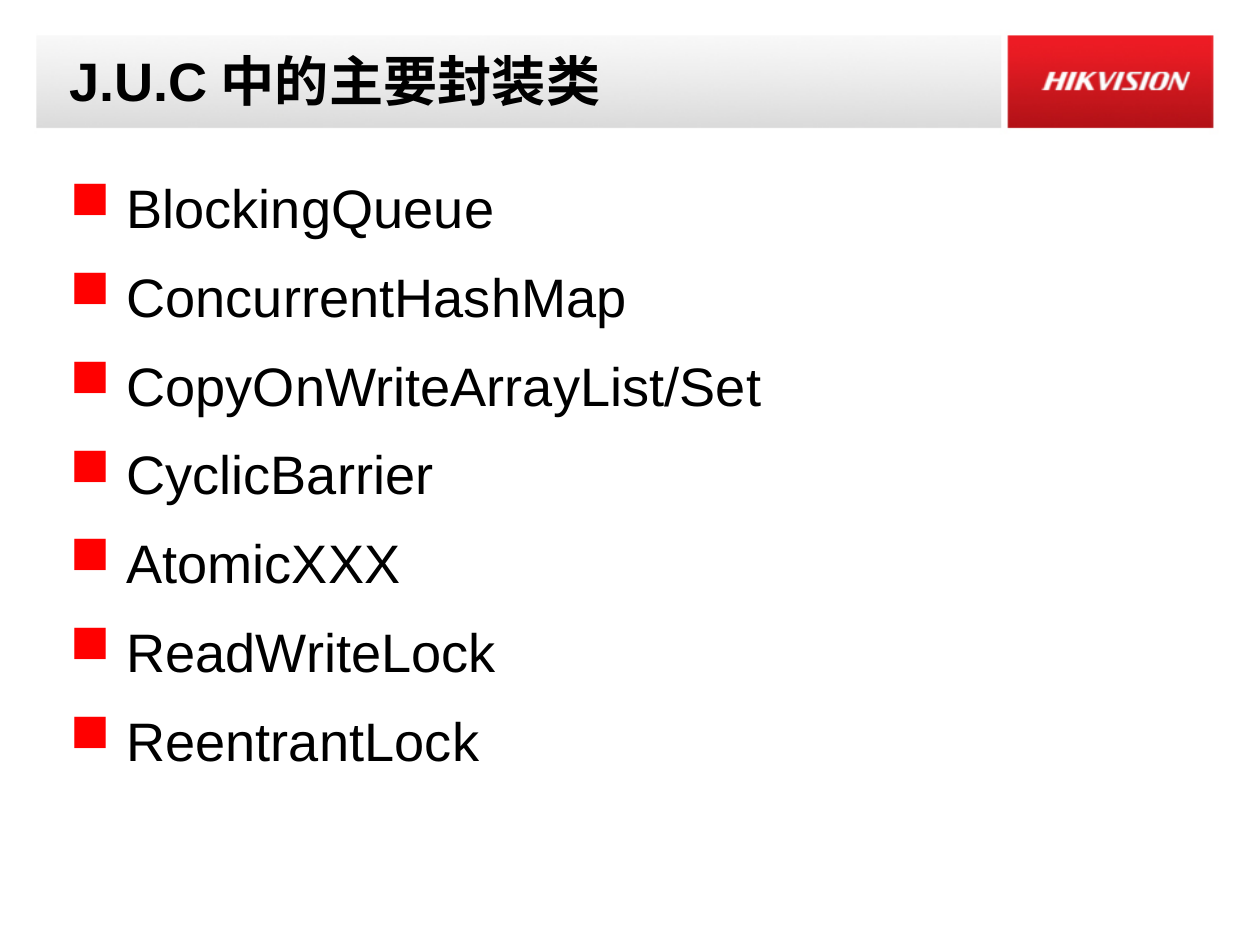

# J.U.C中的主要封装类
BlockingQueue
ConcurrentHashMap
CopyOnWriteArrayList/Set
CyclicBarrier
AtomicXXX
ReadWriteLock
ReentrantLock